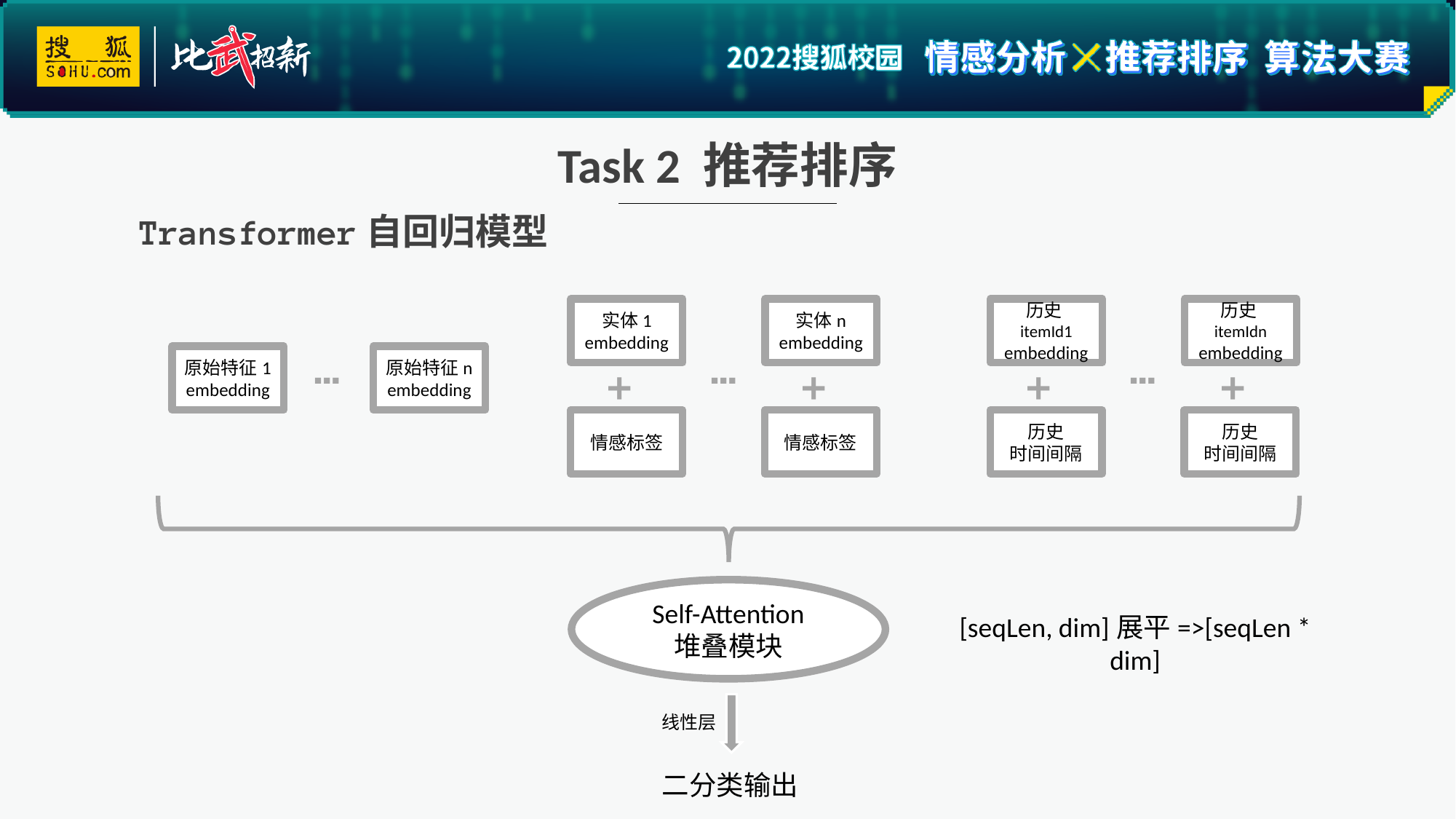

Task 2 推荐排序
Transformer自回归模型
实体1
embedding
实体n
embedding
历史itemId1
embedding
历史itemIdn
embedding
…
…
…
原始特征1
embedding
原始特征n
embedding
+
+
+
+
情感标签
情感标签
历史
时间间隔
历史
时间间隔
Self-Attention
堆叠模块
[seqLen, dim]展平=>[seqLen * dim]

线性层
二分类输出